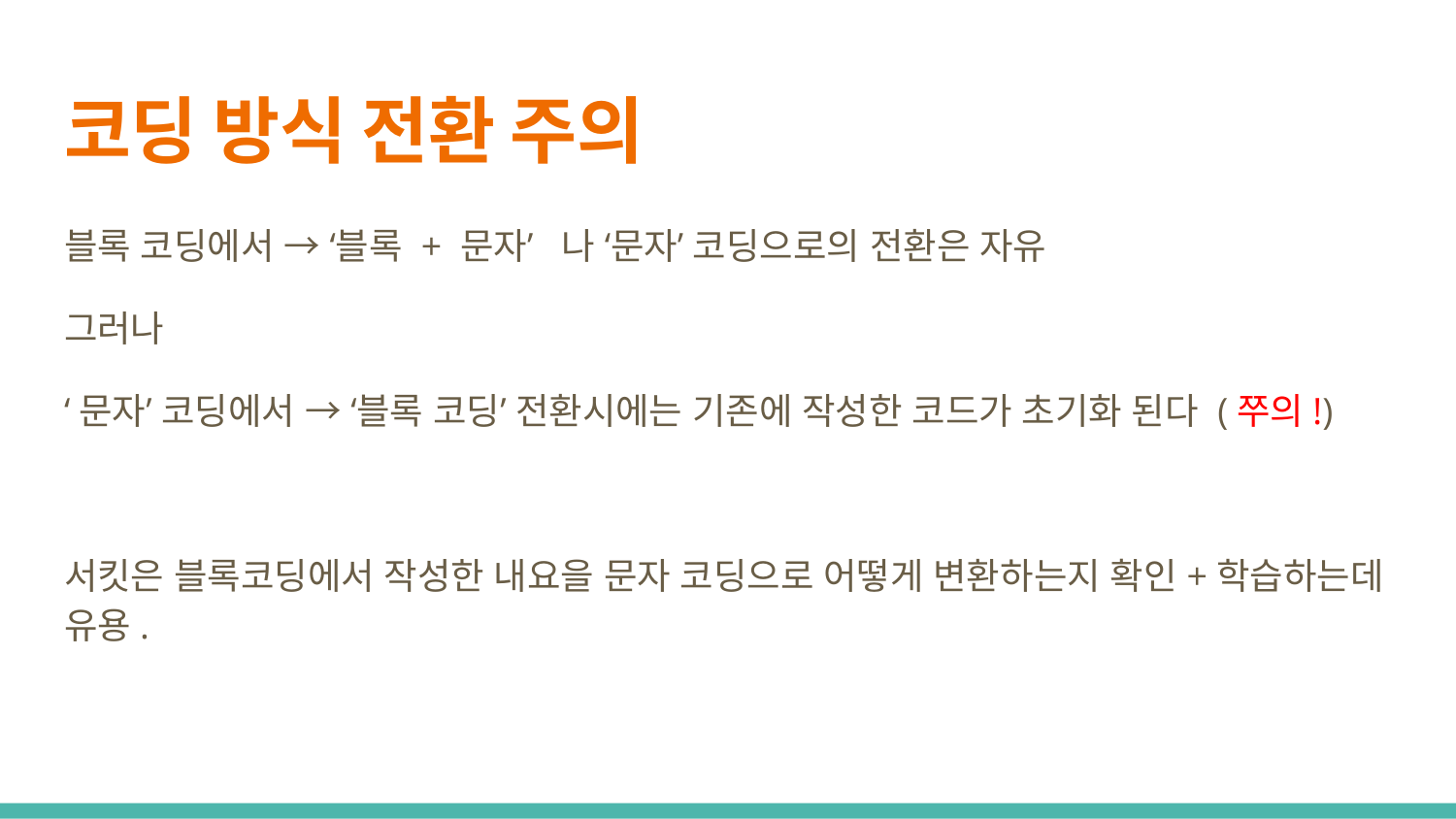

# 코딩 방식 전환 주의
블록 코딩에서 → ‘블록 + 문자’   나 ‘문자’ 코딩으로의 전환은 자유
그러나
‘문자’ 코딩에서 → ‘블록 코딩’ 전환시에는 기존에 작성한 코드가 초기화 된다 (쭈의!)

서킷은 블록코딩에서 작성한 내요을 문자 코딩으로 어떻게 변환하는지 확인+학습하는데 유용.